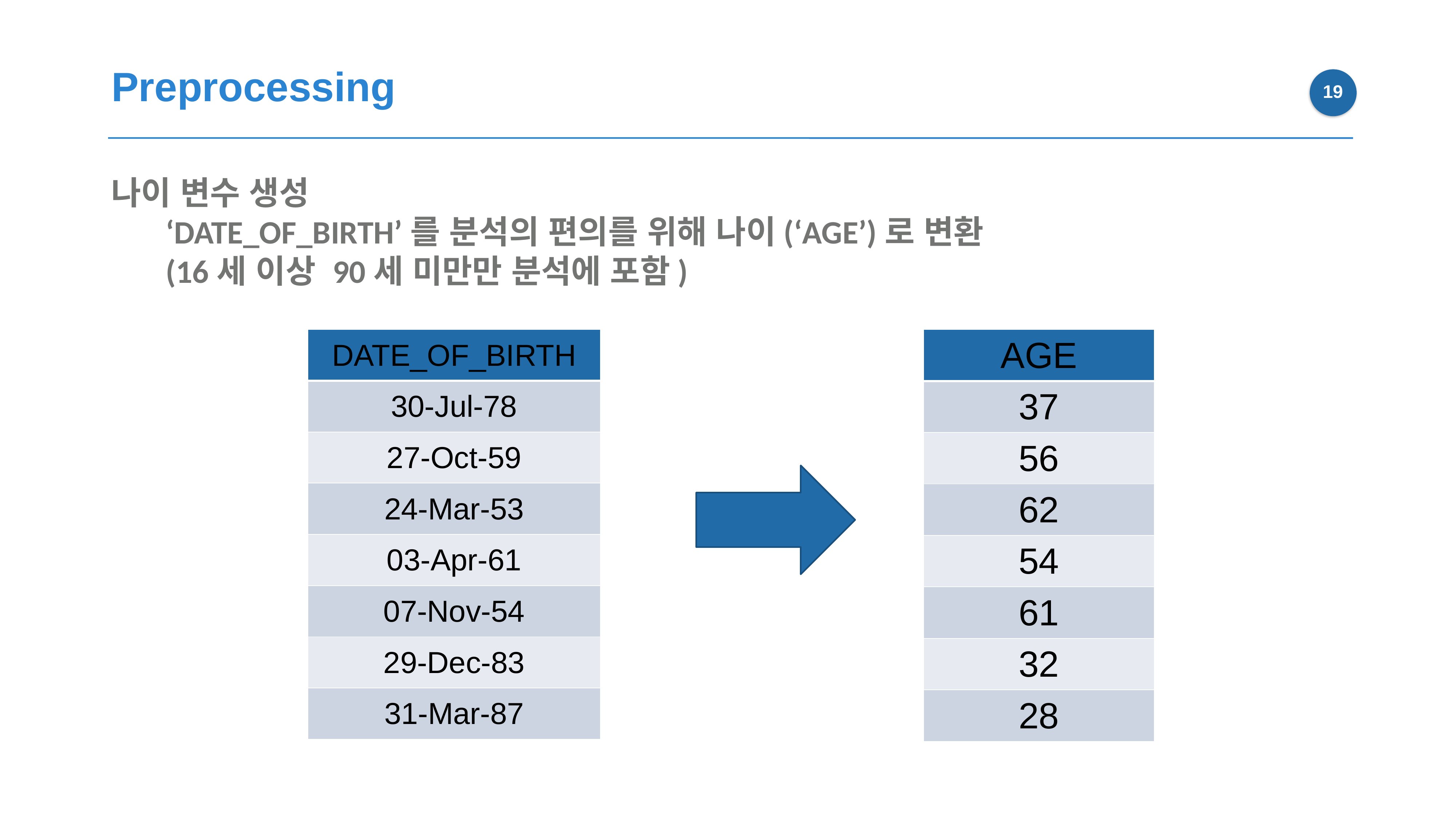

Preprocessing
19
나이 변수 생성
	‘DATE_OF_BIRTH’를 분석의 편의를 위해 나이(‘AGE’)로 변환
	(16세 이상 90세 미만만 분석에 포함)

| DATE\_OF\_BIRTH |
| --- |
| 30-Jul-78 |
| 27-Oct-59 |
| 24-Mar-53 |
| 03-Apr-61 |
| 07-Nov-54 |
| 29-Dec-83 |
| 31-Mar-87 |
| AGE |
| --- |
| 37 |
| 56 |
| 62 |
| 54 |
| 61 |
| 32 |
| 28 |